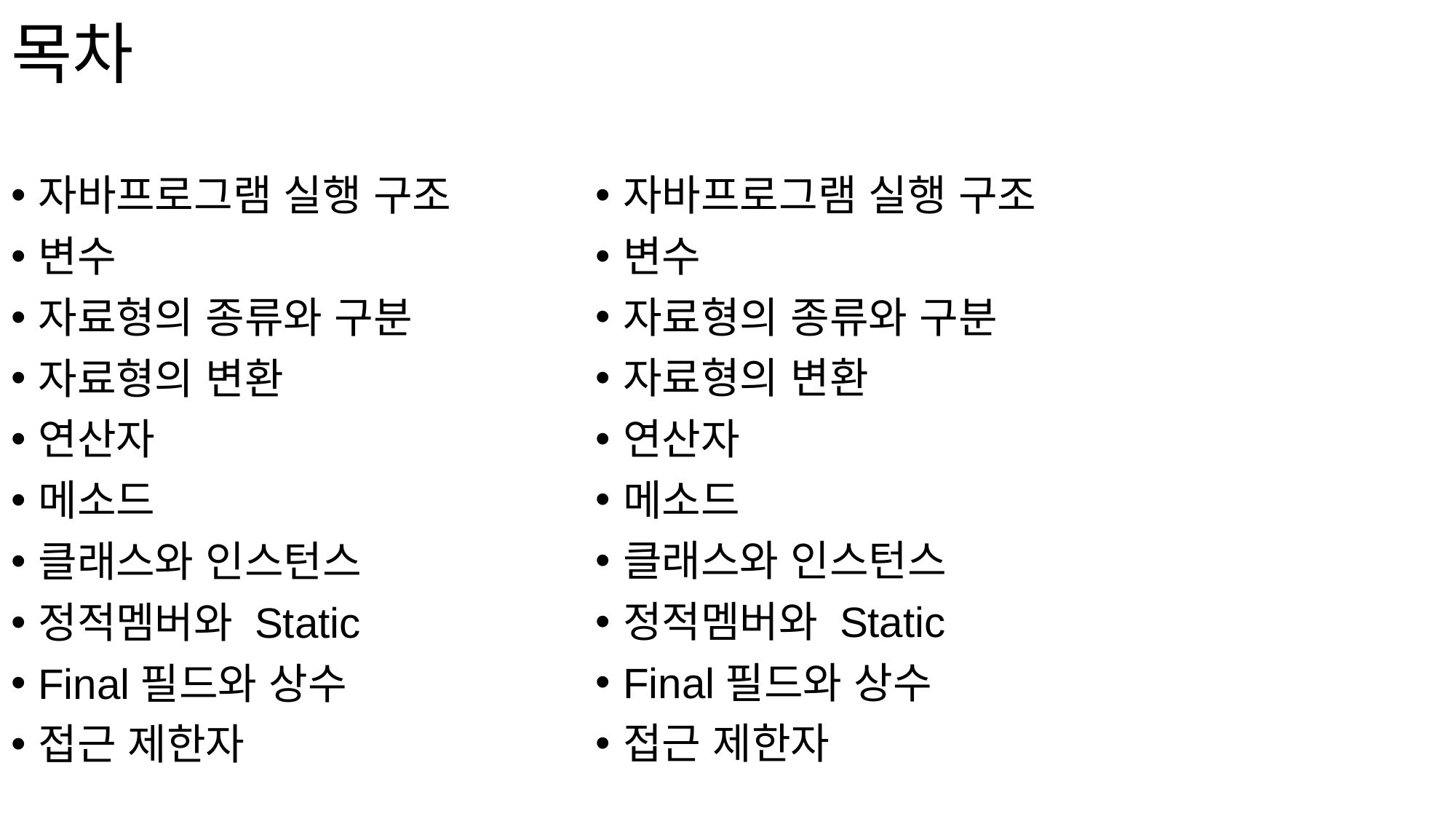

# 목차
자바프로그램 실행 구조
변수
자료형의 종류와 구분
자료형의 변환
연산자
메소드
클래스와 인스턴스
정적멤버와 Static
Final필드와 상수
접근 제한자
자바프로그램 실행 구조
변수
자료형의 종류와 구분
자료형의 변환
연산자
메소드
클래스와 인스턴스
정적멤버와 Static
Final필드와 상수
접근 제한자